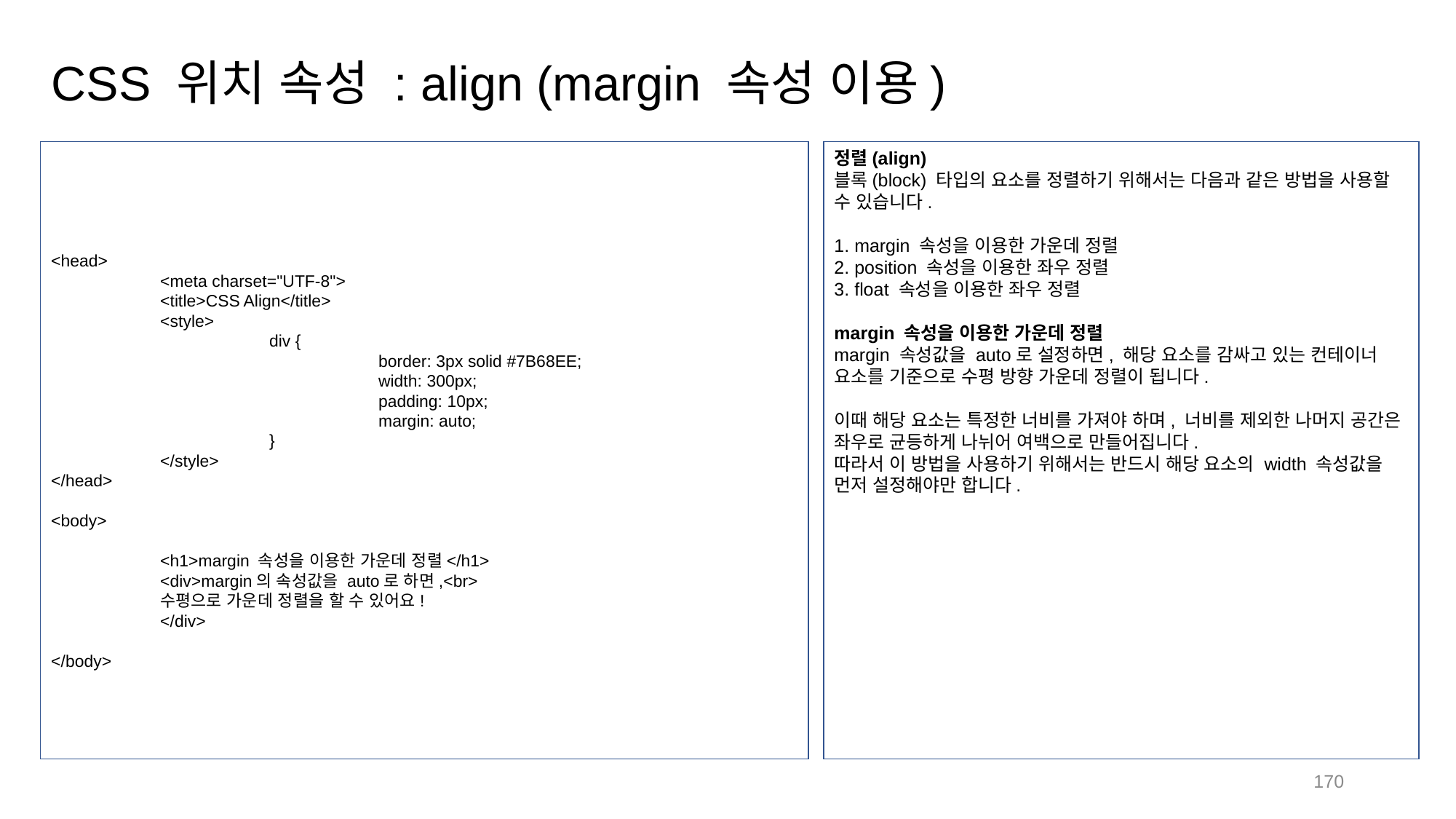

# CSS 위치 속성 : align (margin 속성 이용)

<head>
	<meta charset="UTF-8">
	<title>CSS Align</title>
	<style>
		div {
			border: 3px solid #7B68EE;
			width: 300px;
			padding: 10px;
			margin: auto;
		}
	</style>
</head>

<body>

	<h1>margin 속성을 이용한 가운데 정렬</h1>
	<div>margin의 속성값을 auto로 하면,<br>
	수평으로 가운데 정렬을 할 수 있어요!
	</div>

</body>
정렬(align)
블록(block) 타입의 요소를 정렬하기 위해서는 다음과 같은 방법을 사용할 수 있습니다.

1. margin 속성을 이용한 가운데 정렬
2. position 속성을 이용한 좌우 정렬
3. float 속성을 이용한 좌우 정렬

margin 속성을 이용한 가운데 정렬
margin 속성값을 auto로 설정하면, 해당 요소를 감싸고 있는 컨테이너 요소를 기준으로 수평 방향 가운데 정렬이 됩니다.

이때 해당 요소는 특정한 너비를 가져야 하며, 너비를 제외한 나머지 공간은 좌우로 균등하게 나뉘어 여백으로 만들어집니다.
따라서 이 방법을 사용하기 위해서는 반드시 해당 요소의 width 속성값을 먼저 설정해야만 합니다.

170